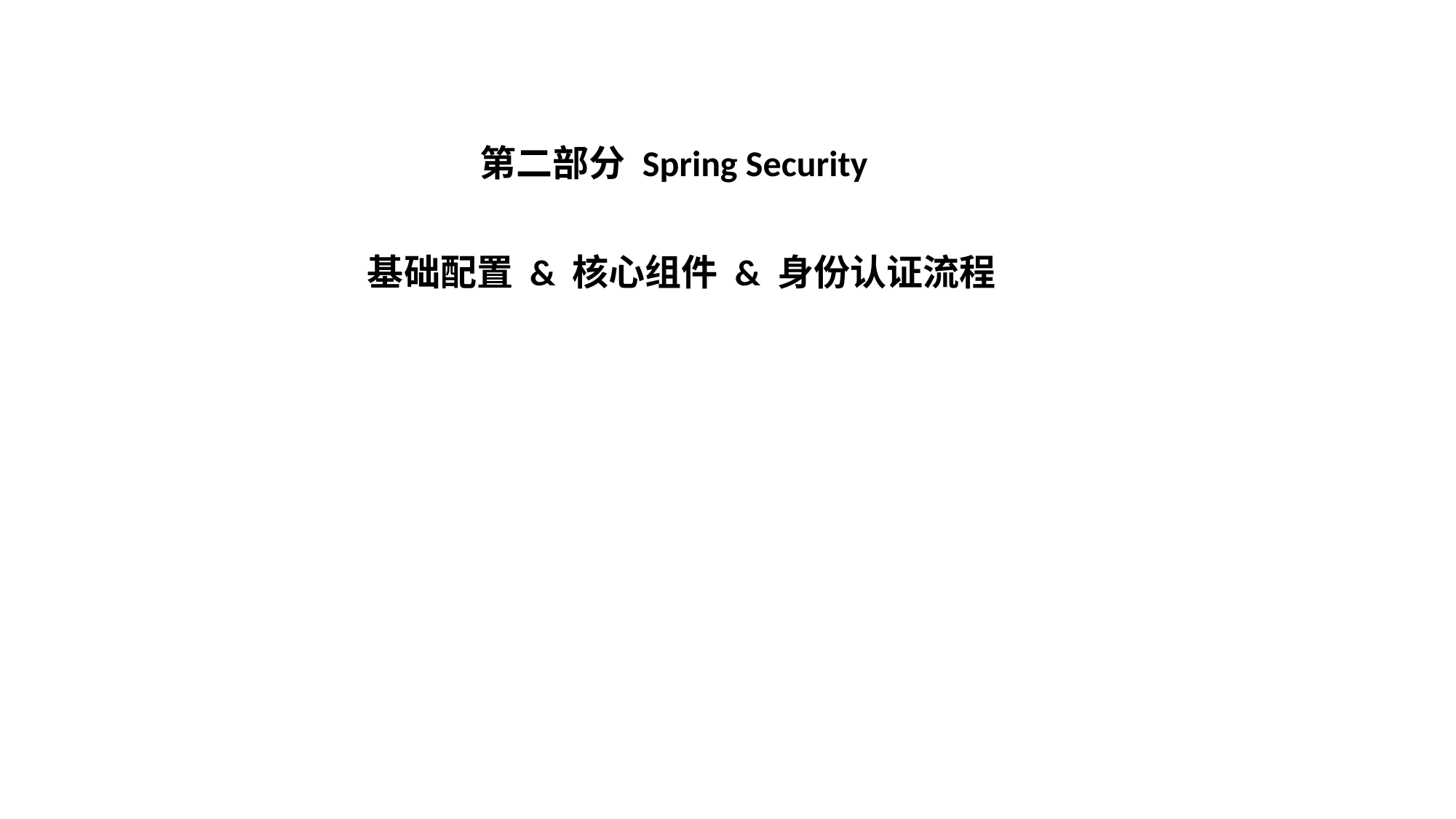

第二部分 Spring Security

             基础配置 & 核心组件 & 身份认证流程